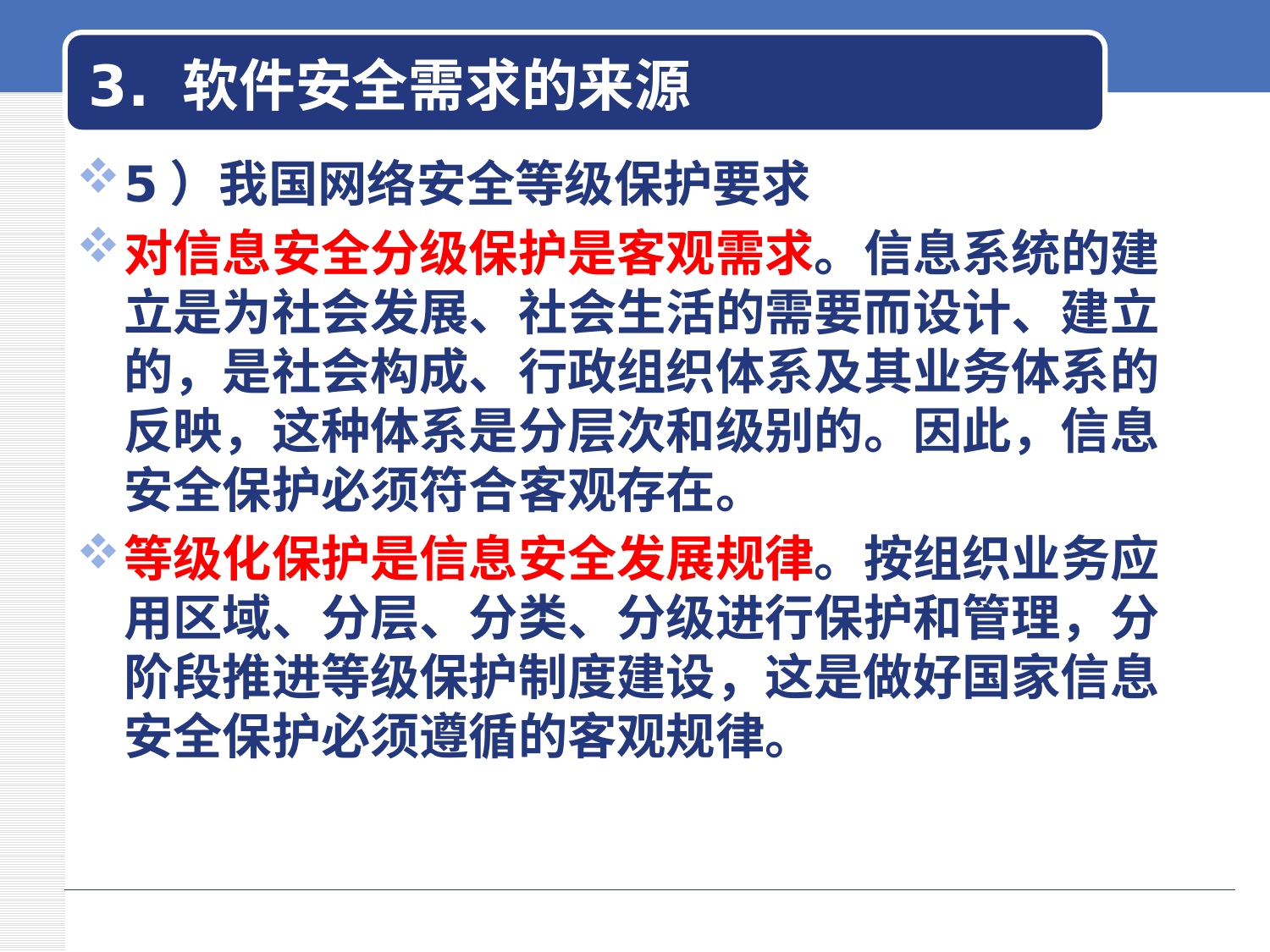

# 3. 软件安全需求的来源
5）我国网络安全等级保护要求
对信息安全分级保护是客观需求。信息系统的建立是为社会发展、社会生活的需要而设计、建立的，是社会构成、行政组织体系及其业务体系的反映，这种体系是分层次和级别的。因此，信息安全保护必须符合客观存在。
等级化保护是信息安全发展规律。按组织业务应用区域、分层、分类、分级进行保护和管理，分阶段推进等级保护制度建设，这是做好国家信息安全保护必须遵循的客观规律。